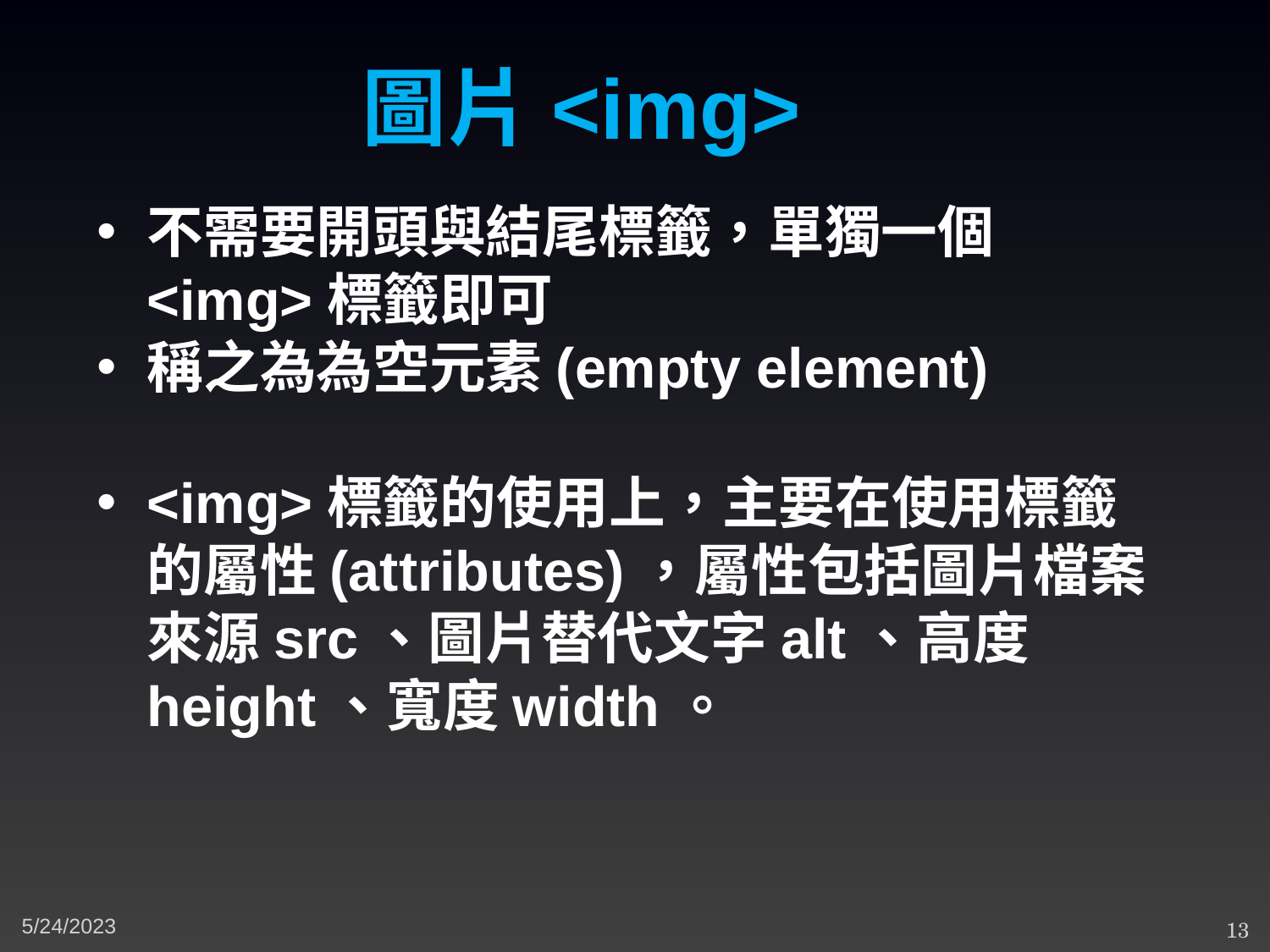

圖片<img>
不需要開頭與結尾標籤，單獨一個<img>標籤即可
稱之為為空元素(empty element)

<img>標籤的使用上，主要在使用標籤的屬性(attributes)，屬性包括圖片檔案來源src、圖片替代文字alt、高度height、寬度width。
5/24/2023
13